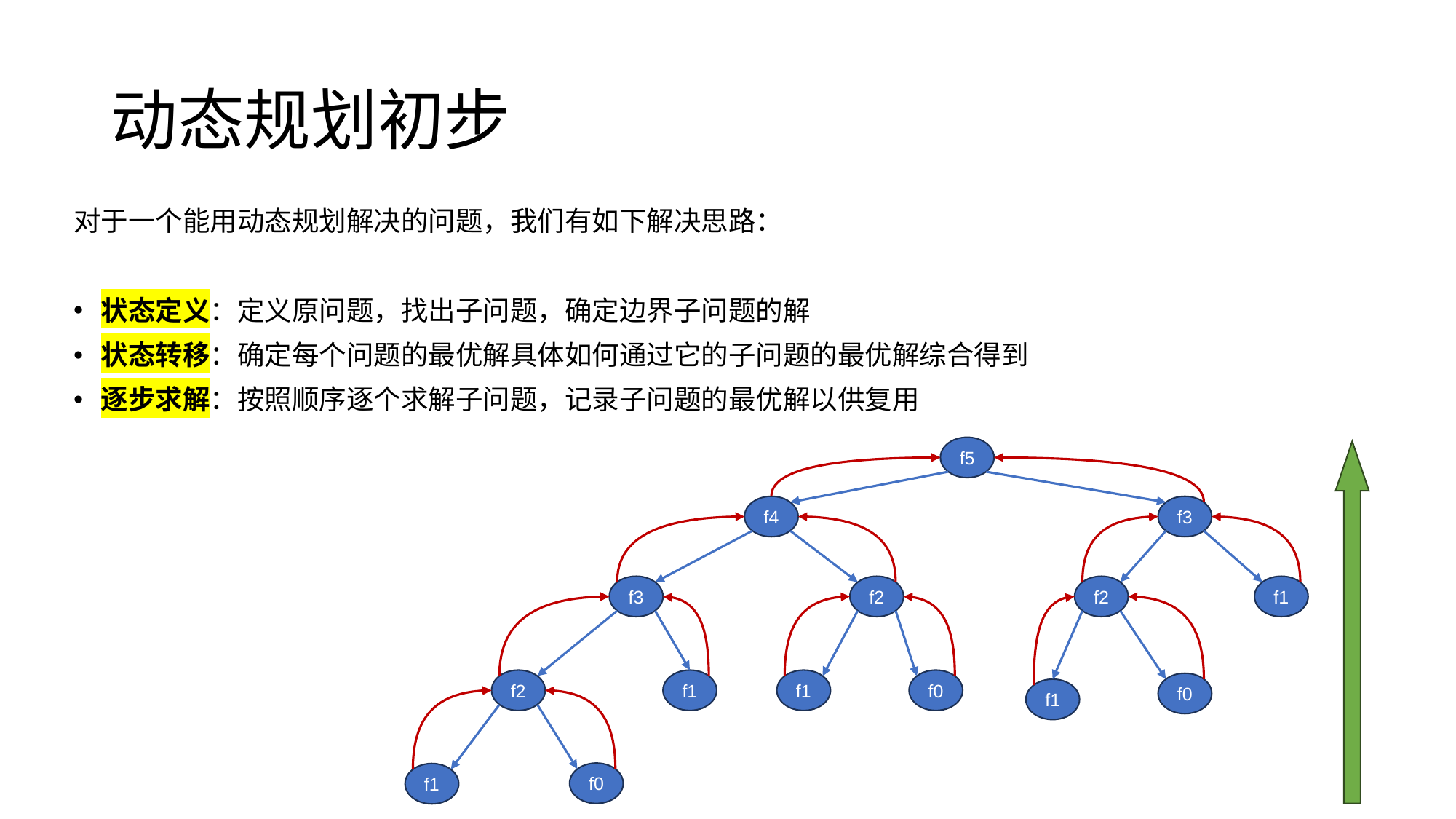

# 动态规划初步
对于一个能用动态规划解决的问题，我们有如下解决思路：

状态定义：定义原问题，找出子问题，确定边界子问题的解
状态转移：确定每个问题的最优解具体如何通过它的子问题的最优解综合得到
逐步求解：按照顺序逐个求解子问题，记录子问题的最优解以供复用
f5

f4
f3
f3
f2
f2
f1
f2
f1
f1
f0
f0
f1
f0
f1